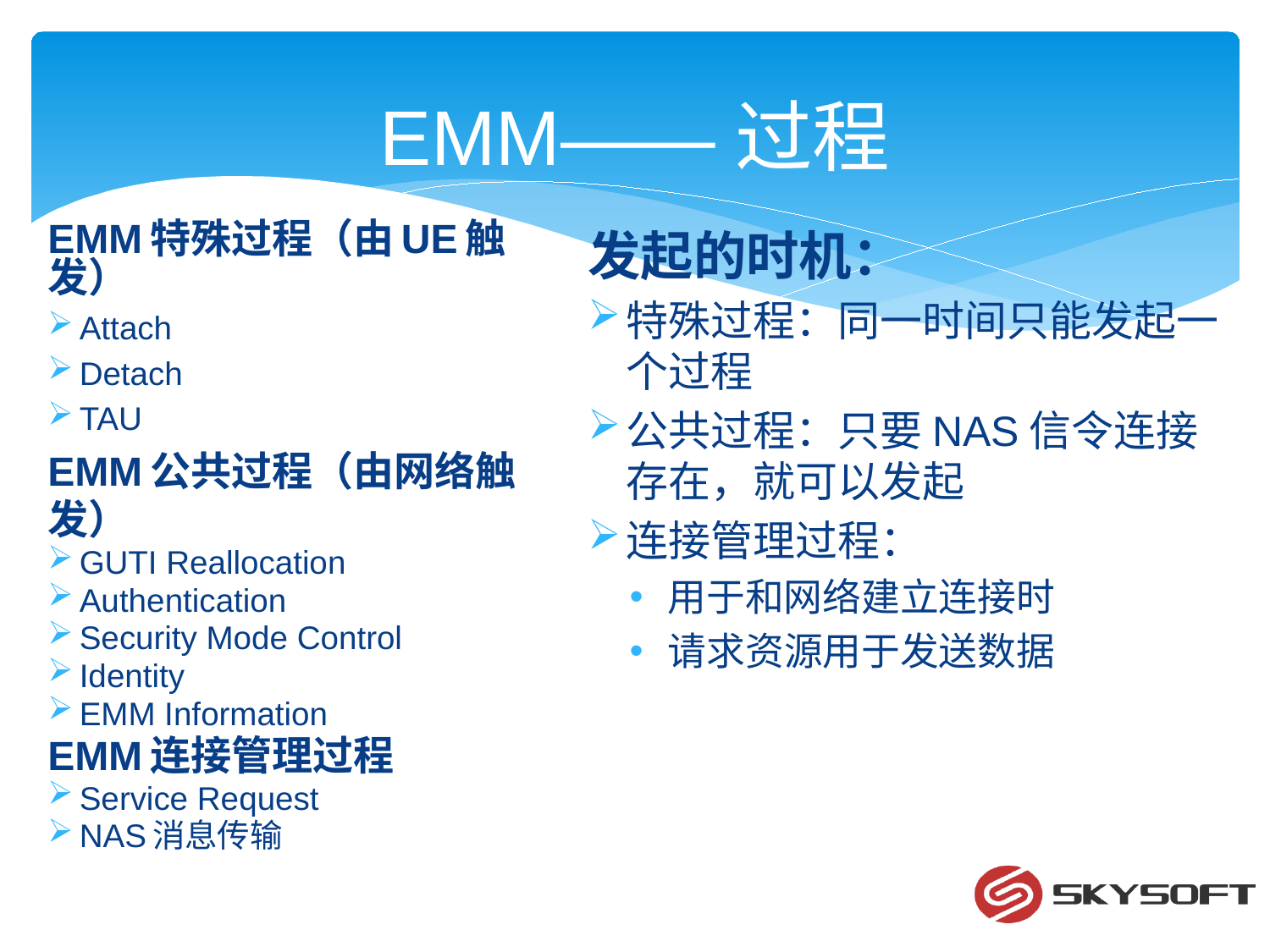

# EMM——过程
EMM特殊过程（由UE触发）
Attach
Detach
TAU
EMM公共过程（由网络触发）
GUTI Reallocation
Authentication
Security Mode Control
Identity
EMM Information
EMM连接管理过程
Service Request
NAS消息传输
发起的时机：
特殊过程：同一时间只能发起一个过程
公共过程：只要NAS信令连接存在，就可以发起
连接管理过程：
用于和网络建立连接时
请求资源用于发送数据